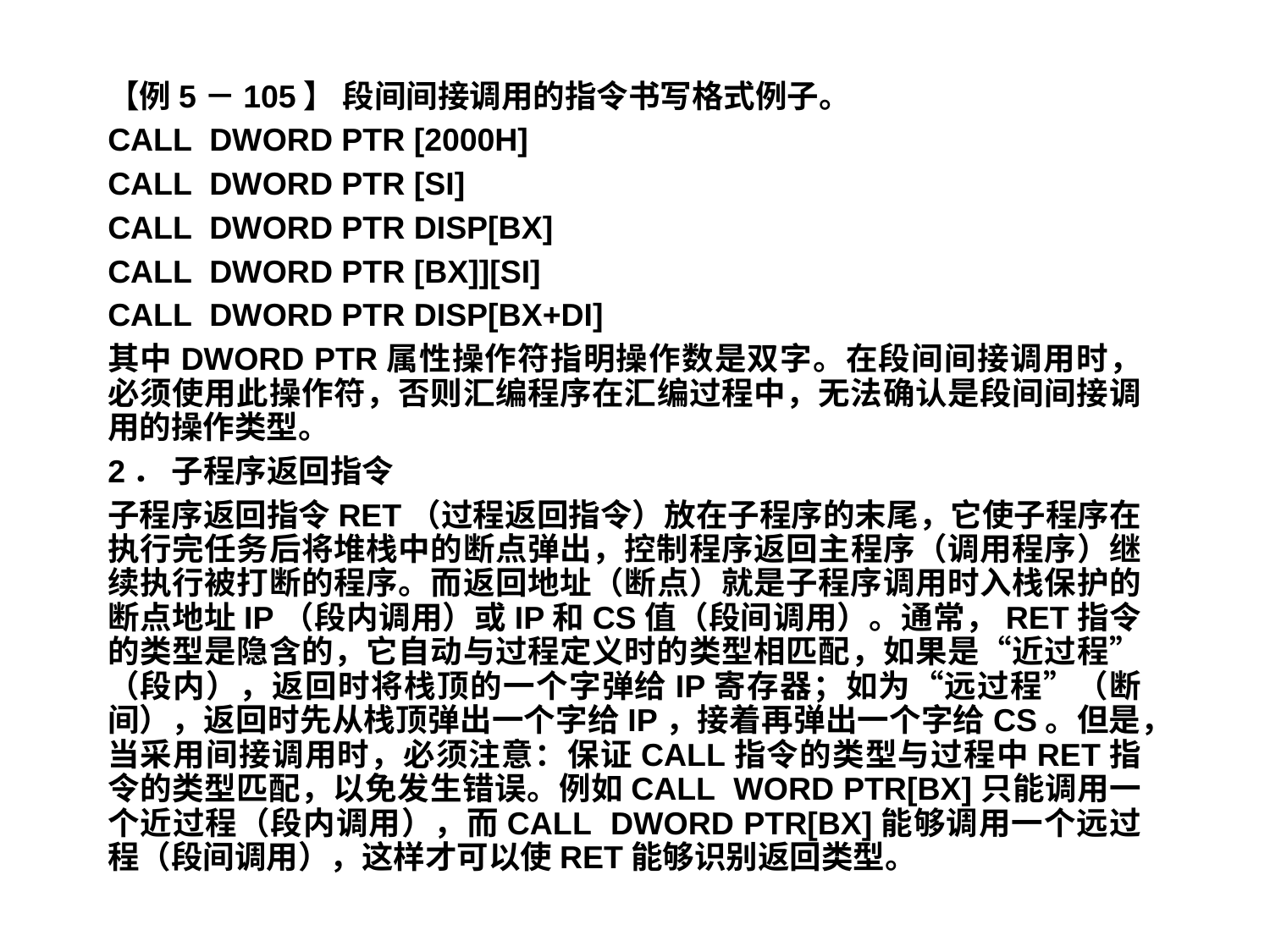

【例5－105】 段间间接调用的指令书写格式例子。
CALL  DWORD PTR [2000H]
CALL  DWORD PTR [SI]
CALL  DWORD PTR DISP[BX]
CALL  DWORD PTR [BX]][SI]
CALL  DWORD PTR DISP[BX+DI]
其中DWORD PTR属性操作符指明操作数是双字。在段间间接调用时，必须使用此操作符，否则汇编程序在汇编过程中，无法确认是段间间接调用的操作类型。
2． 子程序返回指令
子程序返回指令RET（过程返回指令）放在子程序的末尾，它使子程序在执行完任务后将堆栈中的断点弹出，控制程序返回主程序（调用程序）继续执行被打断的程序。而返回地址（断点）就是子程序调用时入栈保护的断点地址IP（段内调用）或IP和CS值（段间调用）。通常，RET指令的类型是隐含的，它自动与过程定义时的类型相匹配，如果是“近过程”（段内），返回时将栈顶的一个字弹给IP寄存器；如为“远过程”（断间），返回时先从栈顶弹出一个字给IP，接着再弹出一个字给CS。但是，当采用间接调用时，必须注意：保证CALL指令的类型与过程中RET指令的类型匹配，以免发生错误。例如CALL  WORD PTR[BX]只能调用一个近过程（段内调用），而CALL  DWORD PTR[BX]能够调用一个远过程（段间调用），这样才可以使RET能够识别返回类型。